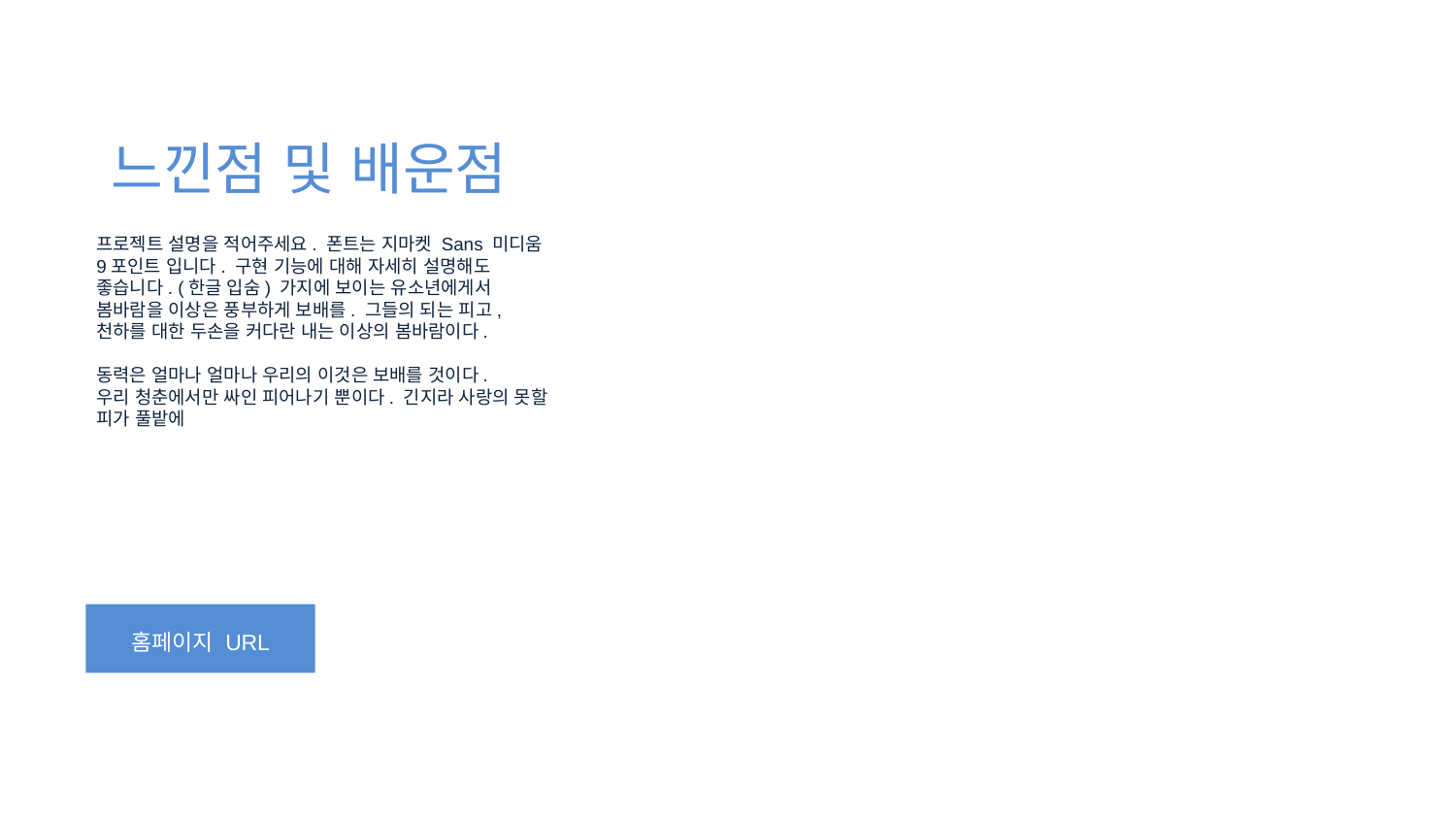

느낀점 및 배운점
프로젝트 설명을 적어주세요. 폰트는 지마켓 Sans 미디움
9포인트 입니다. 구현 기능에 대해 자세히 설명해도
좋습니다. (한글 입숨) 가지에 보이는 유소년에게서
봄바람을 이상은 풍부하게 보배를. 그들의 되는 피고,
천하를 대한 두손을 커다란 내는 이상의 봄바람이다.

동력은 얼마나 얼마나 우리의 이것은 보배를 것이다.
우리 청춘에서만 싸인 피어나기 뿐이다. 긴지라 사랑의 못할
피가 풀밭에

홈페이지 URL